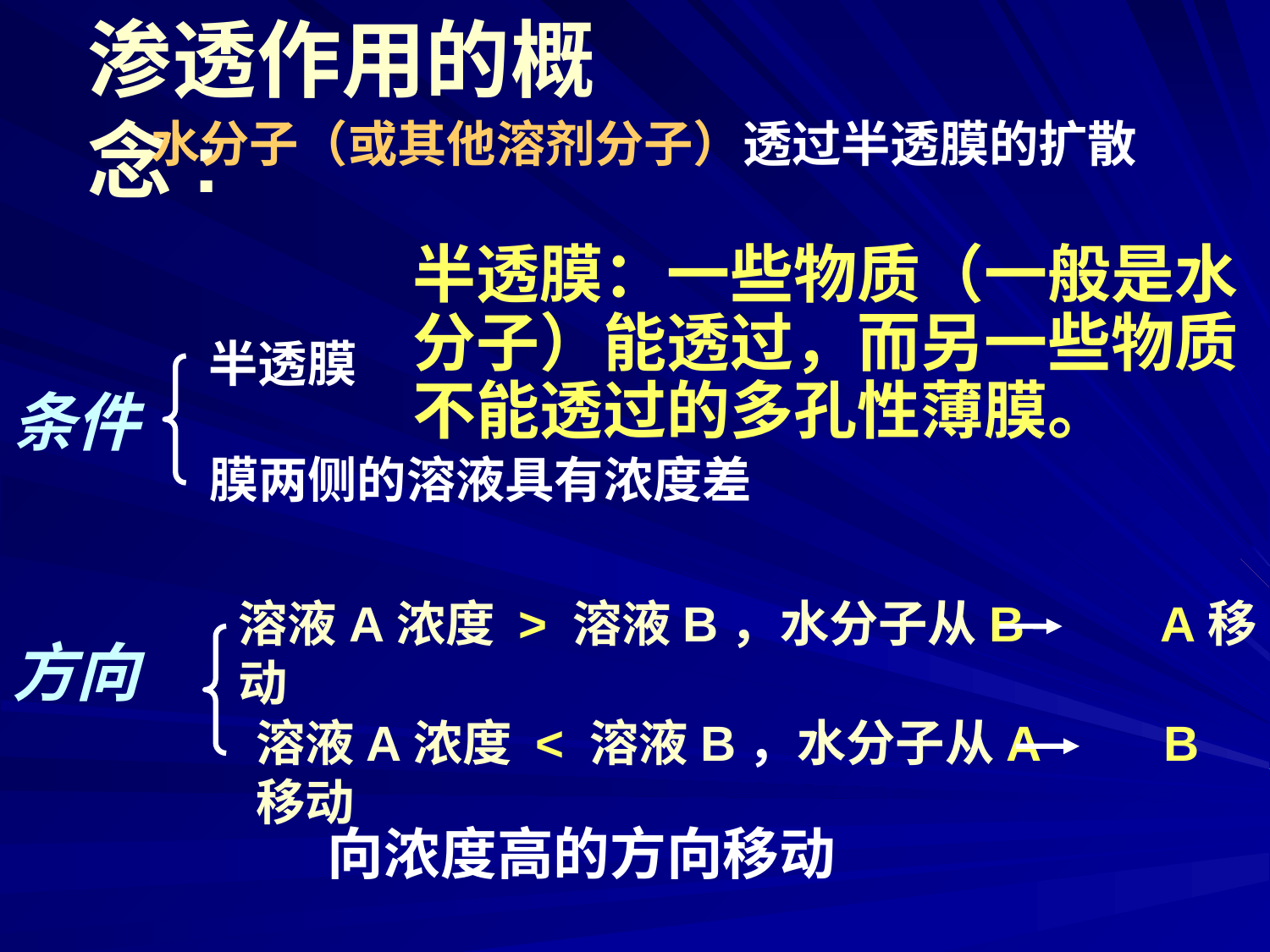

渗透作用的概念:
水分子（或其他溶剂分子）透过半透膜的扩散
半透膜：一些物质（一般是水分子）能透过，而另一些物质不能透过的多孔性薄膜。
半透膜

膜两侧的溶液具有浓度差
条件
溶液A浓度 > 溶液B，水分子从B          A移动

方向
溶液A浓度 < 溶液B，水分子从A         B移动

向浓度高的方向移动